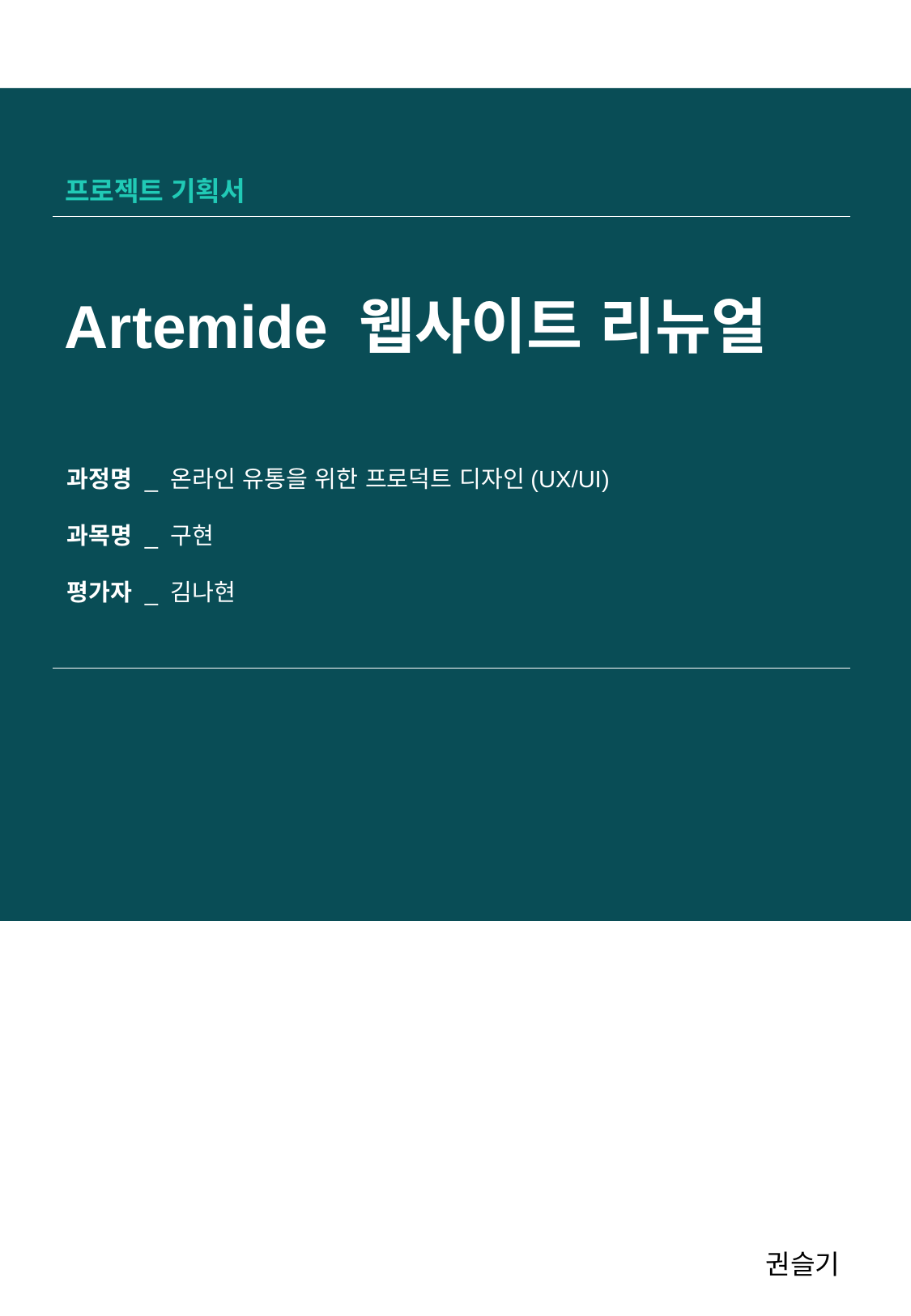

프로젝트 기획서
Artemide 웹사이트 리뉴얼
과정명 _ 온라인 유통을 위한 프로덕트 디자인(UX/UI)
과목명 _ 구현
평가자 _ 김나현
권슬기